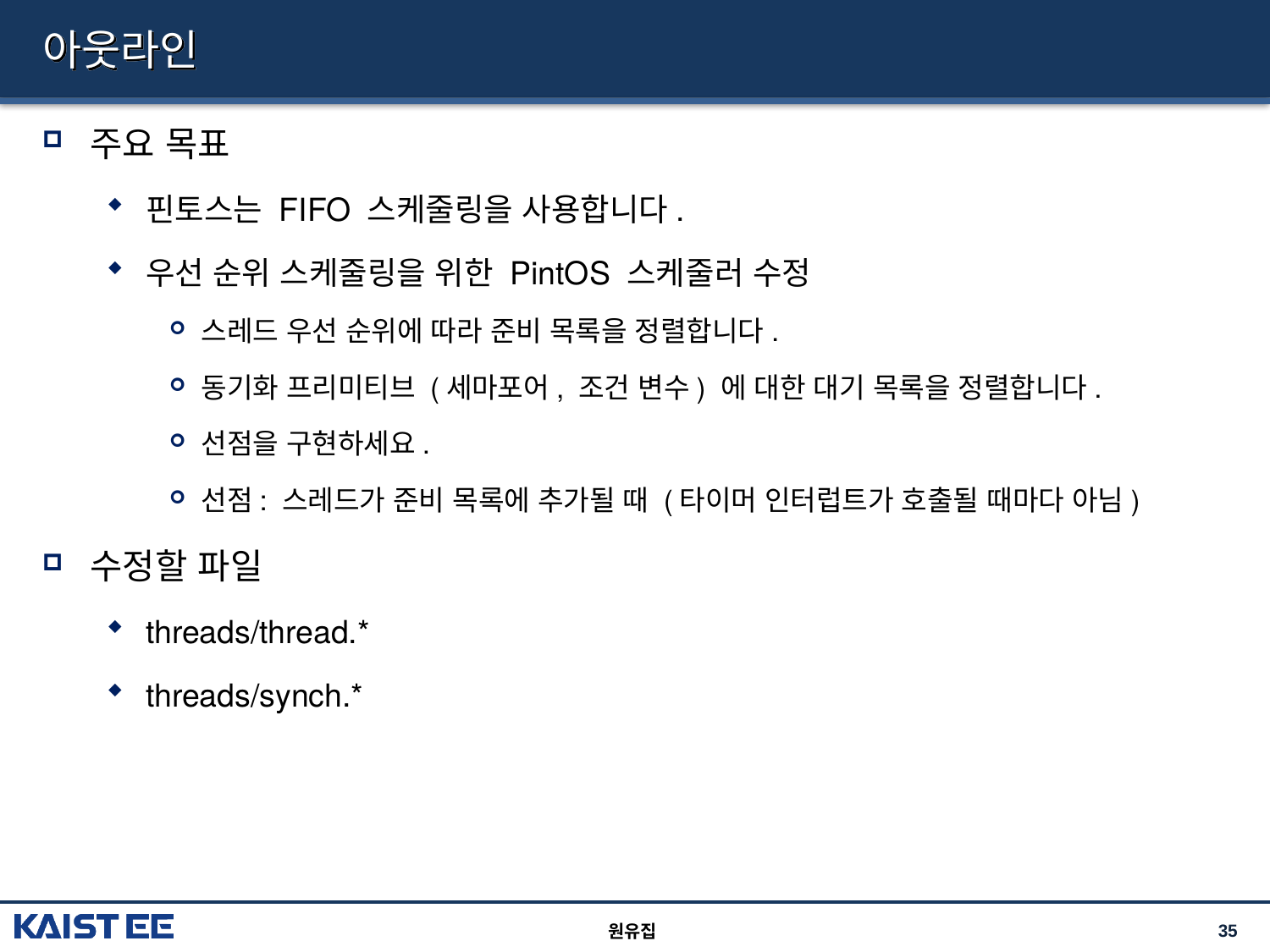

# 아웃라인
주요 목표
핀토스는 FIFO 스케줄링을 사용합니다.
우선 순위 스케줄링을 위한 PintOS 스케줄러 수정
스레드 우선 순위에 따라 준비 목록을 정렬합니다.
동기화 프리미티브 (세마포어, 조건 변수) 에 대한 대기 목록을 정렬합니다.
선점을 구현하세요.
선점: 스레드가 준비 목록에 추가될 때 (타이머 인터럽트가 호출될 때마다 아님)
수정할 파일
threads/thread.*
threads/synch.*

원유집
35